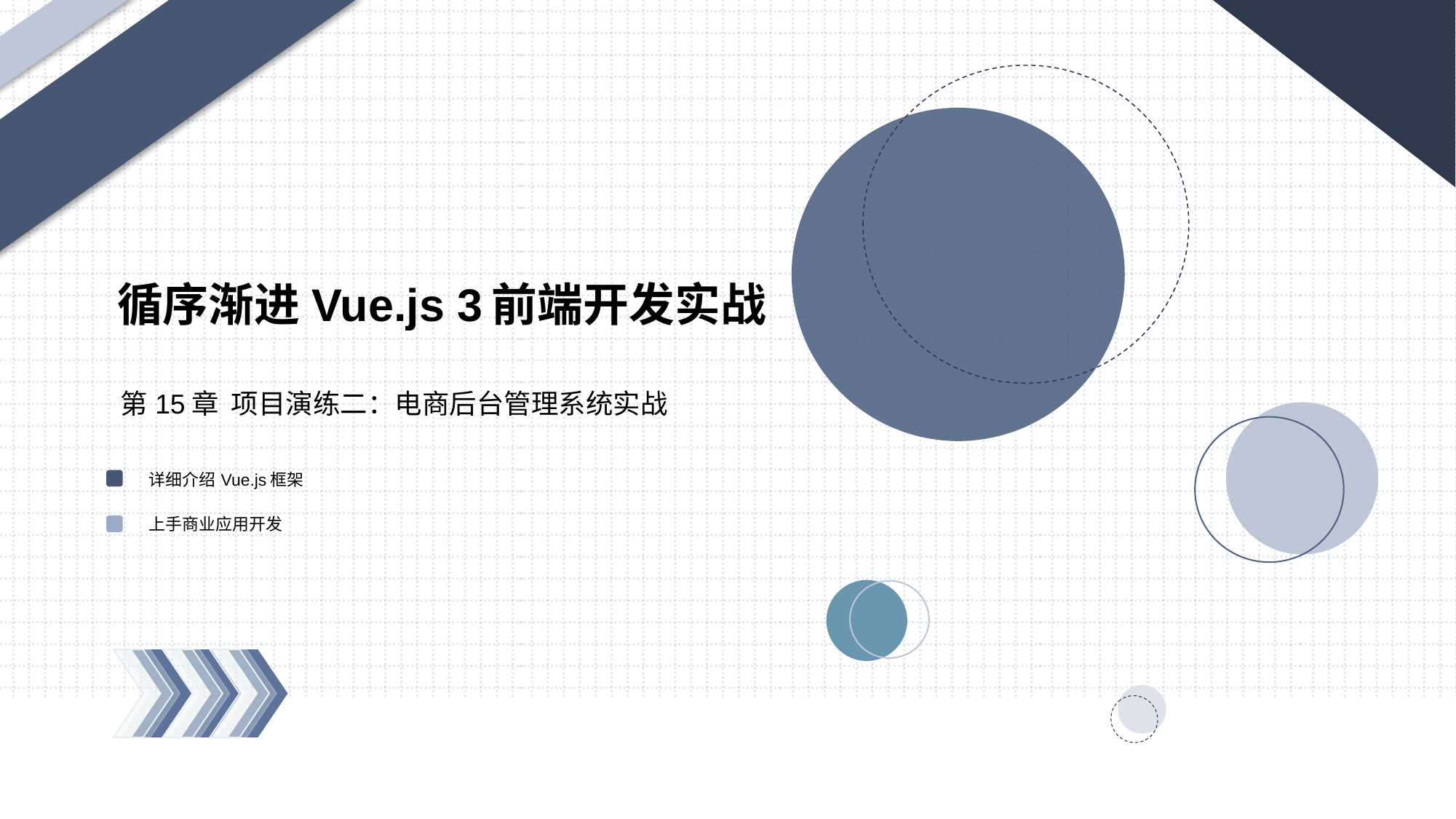

# 循序渐进Vue.js 3前端开发实战
第15章  项目演练二：电商后台管理系统实战
详细介绍Vue.js框架
上手商业应用开发